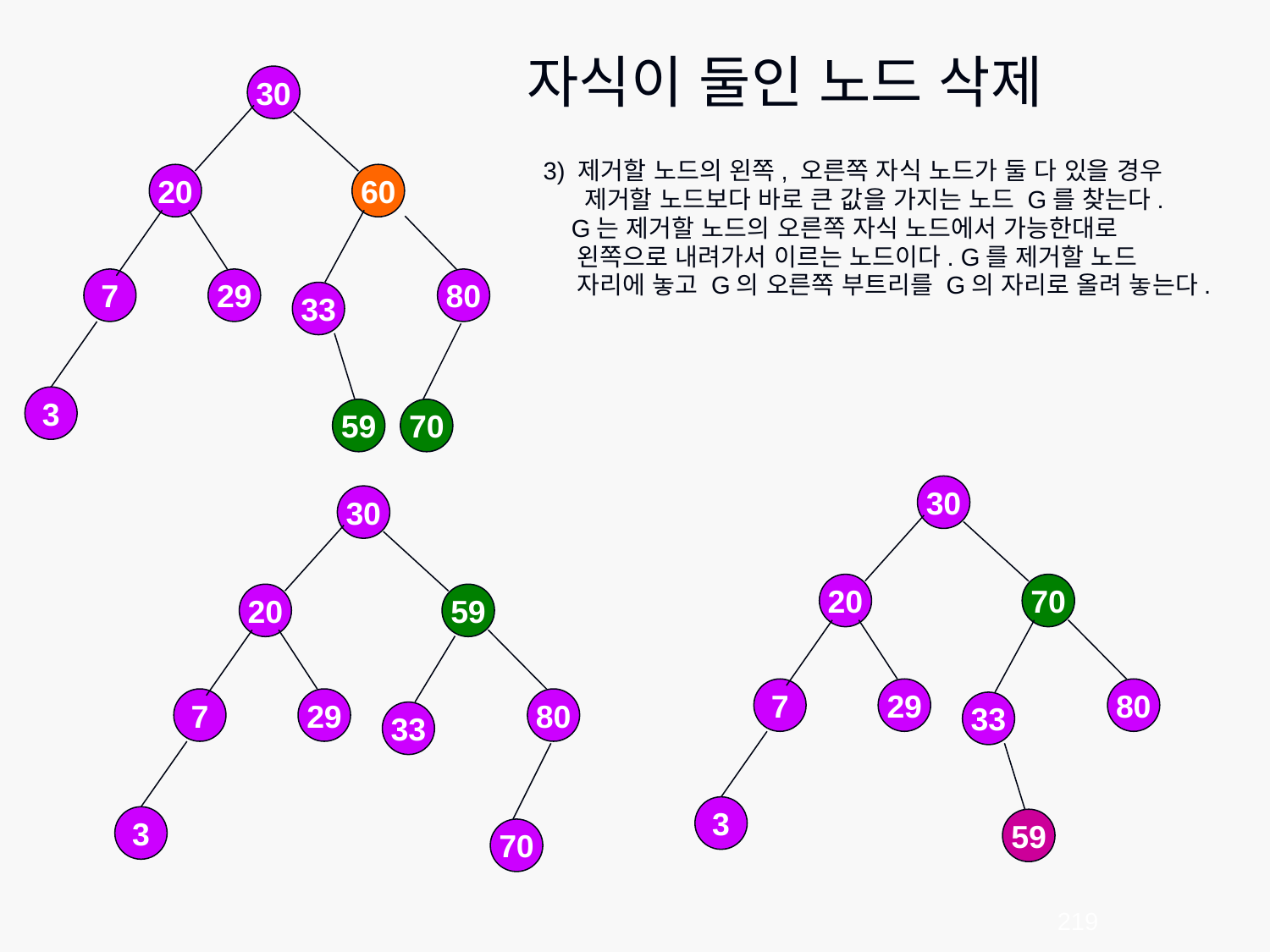

자식이 둘인 노드 삭제
30

    3) 제거할 노드의 왼쪽, 오른쪽 자식 노드가 둘 다 있을 경우
         제거할 노드보다 바로 큰 값을 가지는 노드 G를 찾는다.
        G는 제거할 노드의 오른쪽 자식 노드에서 가능한대로
        왼쪽으로 내려가서 이르는 노드이다. G를 제거할 노드
        자리에 놓고 G의 오른쪽 부트리를 G의 자리로 올려 놓는다.
20
60

7
29
80
33

3
59
70
30
30

20
70
20
59

7
29
80
7
29
80
33
33

3
3
59
70
219